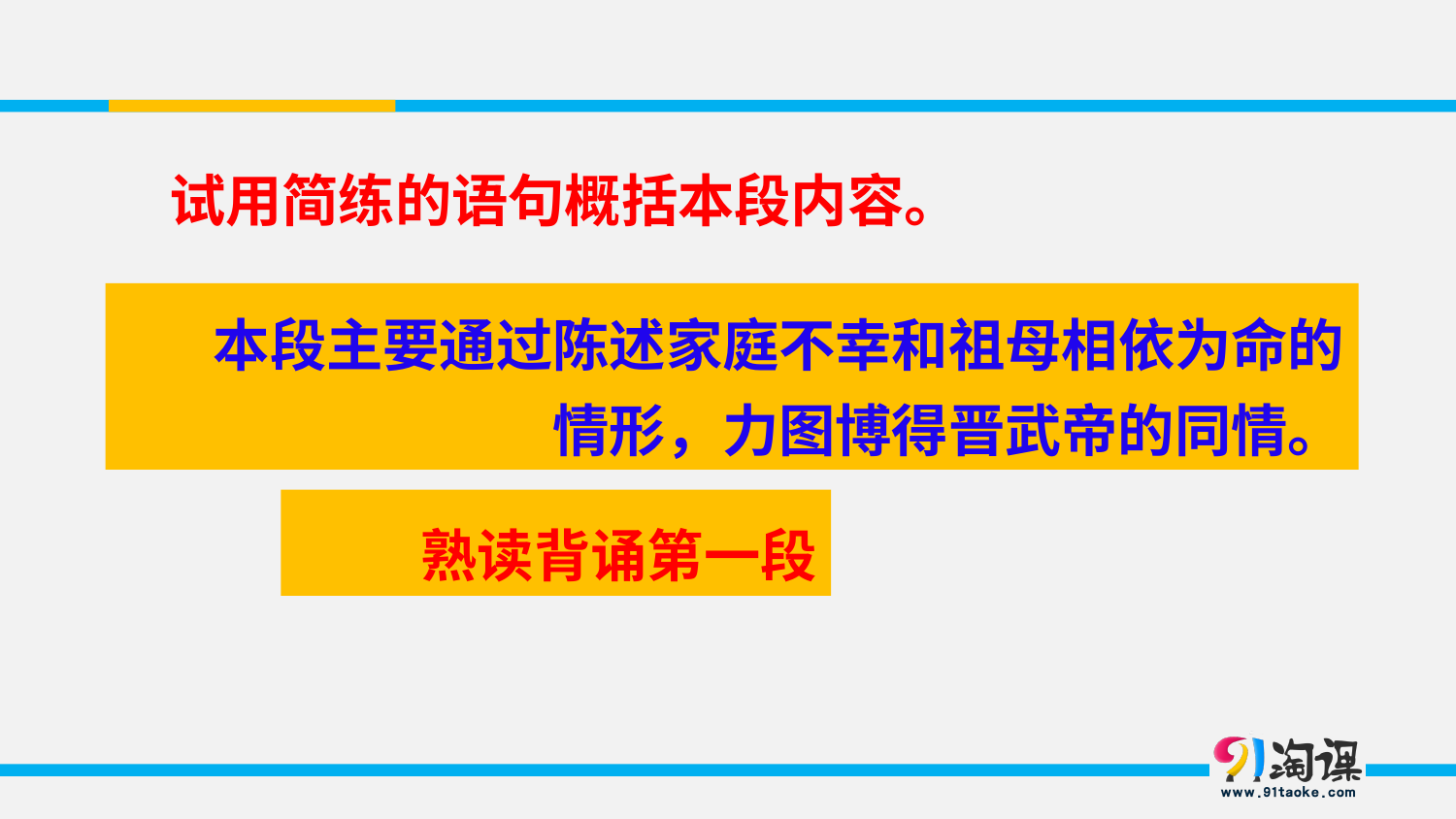

试用简练的语句概括本段内容。
      本段主要通过陈述家庭不幸和祖母相依为命的情形，力图博得晋武帝的同情。
熟读背诵第一段